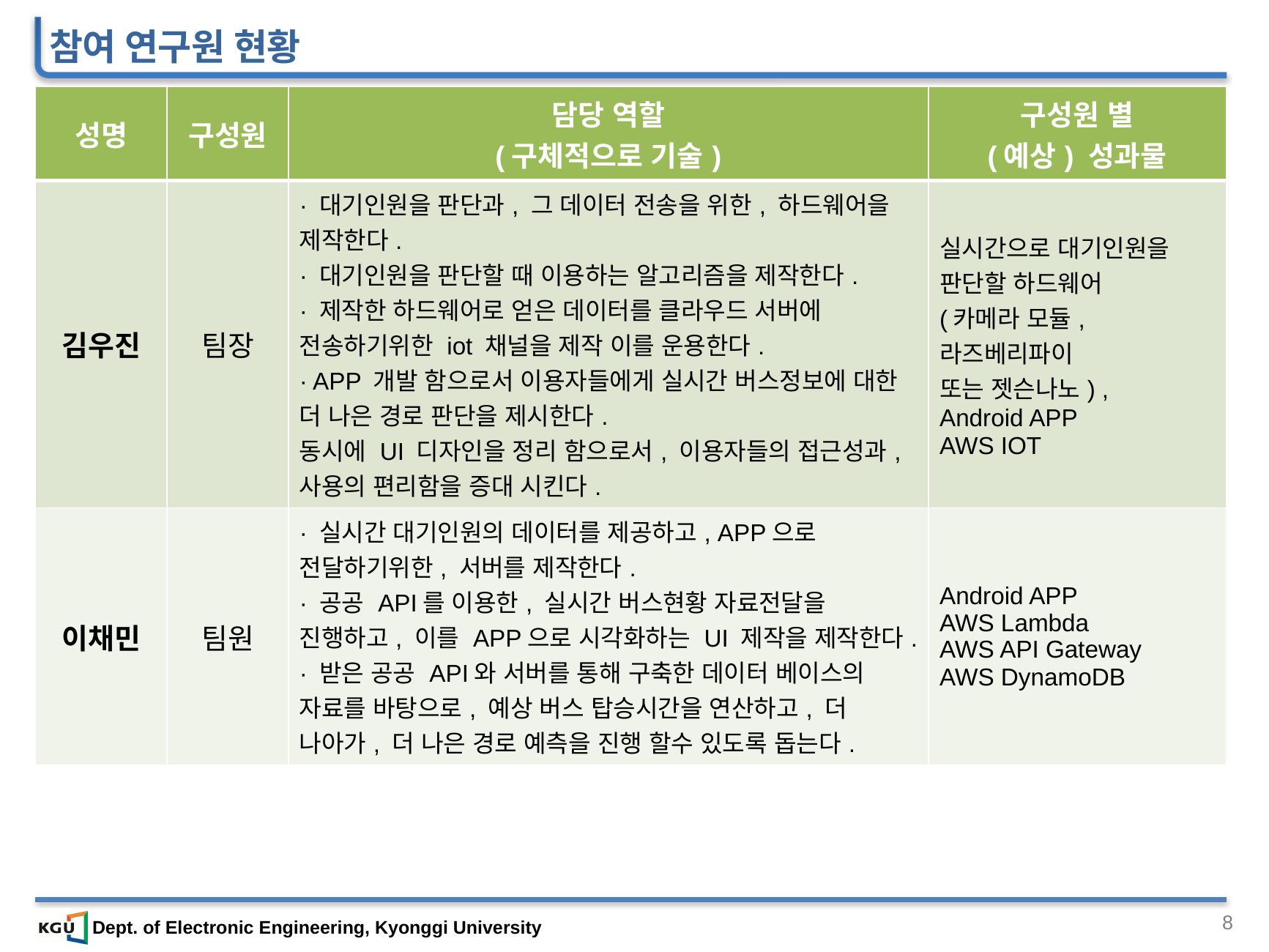

참여 연구원 현황
| 성명 | 구성원 | 담당 역할 (구체적으로 기술) | 구성원 별 (예상) 성과물 |
| --- | --- | --- | --- |
| 김우진 | 팀장 | · 대기인원을 판단과, 그 데이터 전송을 위한, 하드웨어을 제작한다. · 대기인원을 판단할 때 이용하는 알고리즘을 제작한다. · 제작한 하드웨어로 얻은 데이터를 클라우드 서버에 전송하기위한 iot 채널을 제작 이를 운용한다. · APP 개발 함으로서 이용자들에게 실시간 버스정보에 대한 더 나은 경로 판단을 제시한다. 동시에 UI 디자인을 정리 함으로서, 이용자들의 접근성과, 사용의 편리함을 증대 시킨다. | 실시간으로 대기인원을 판단할 하드웨어 (카메라 모듈, 라즈베리파이 또는 젯슨나노) , Android APP AWS IOT |
| 이채민 | 팀원 | · 실시간 대기인원의 데이터를 제공하고, APP으로 전달하기위한, 서버를 제작한다. · 공공 API를 이용한, 실시간 버스현황 자료전달을 진행하고, 이를 APP으로 시각화하는 UI 제작을 제작한다. · 받은 공공 API와 서버를 통해 구축한 데이터 베이스의 자료를 바탕으로, 예상 버스 탑승시간을 연산하고, 더 나아가, 더 나은 경로 예측을 진행 할수 있도록 돕는다. | Android APP AWS Lambda AWS API Gateway AWS DynamoDB |